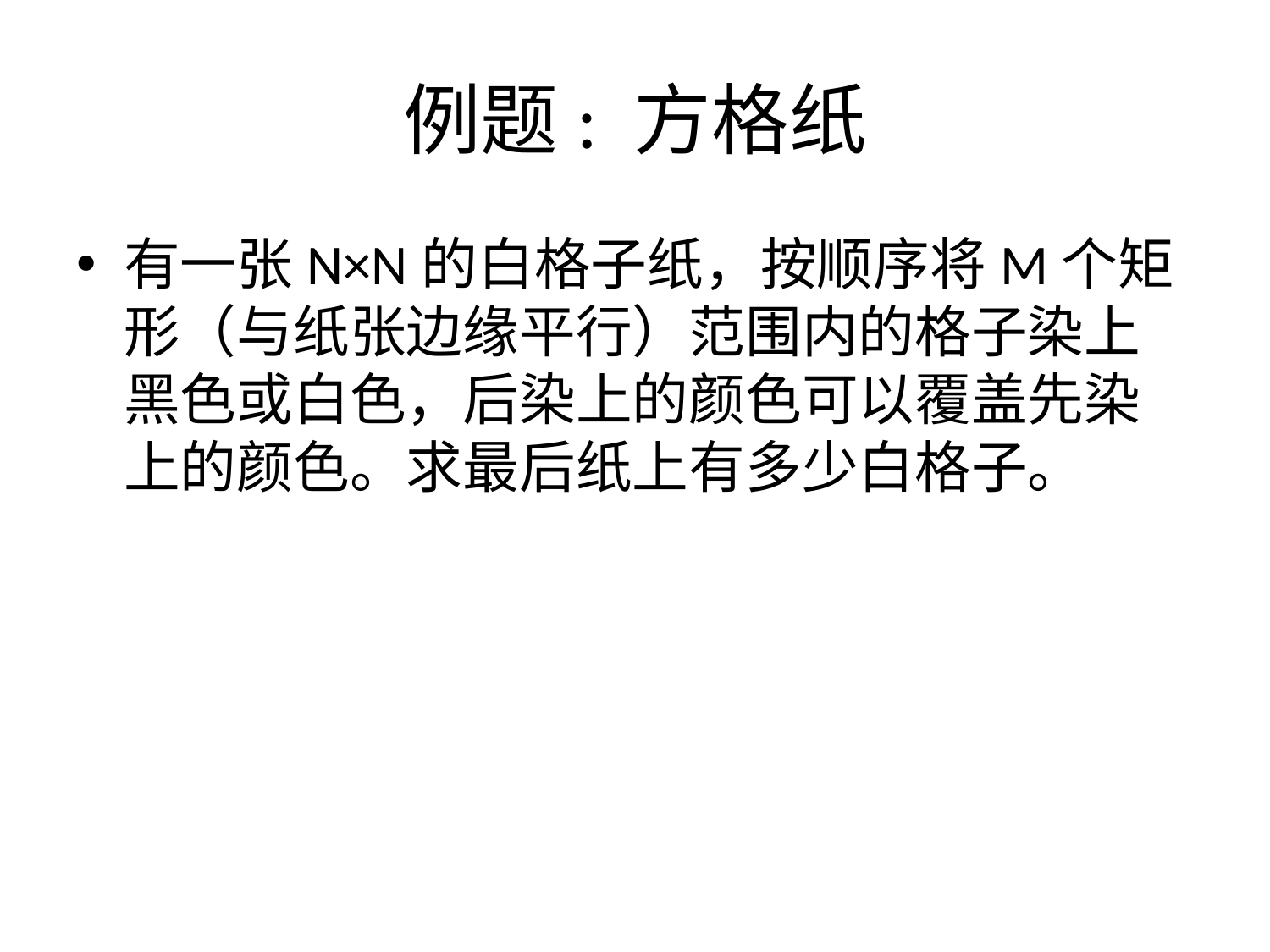

# 例题: 方格纸
有一张N×N的白格子纸，按顺序将M个矩形（与纸张边缘平行）范围内的格子染上黑色或白色，后染上的颜色可以覆盖先染上的颜色。求最后纸上有多少白格子。